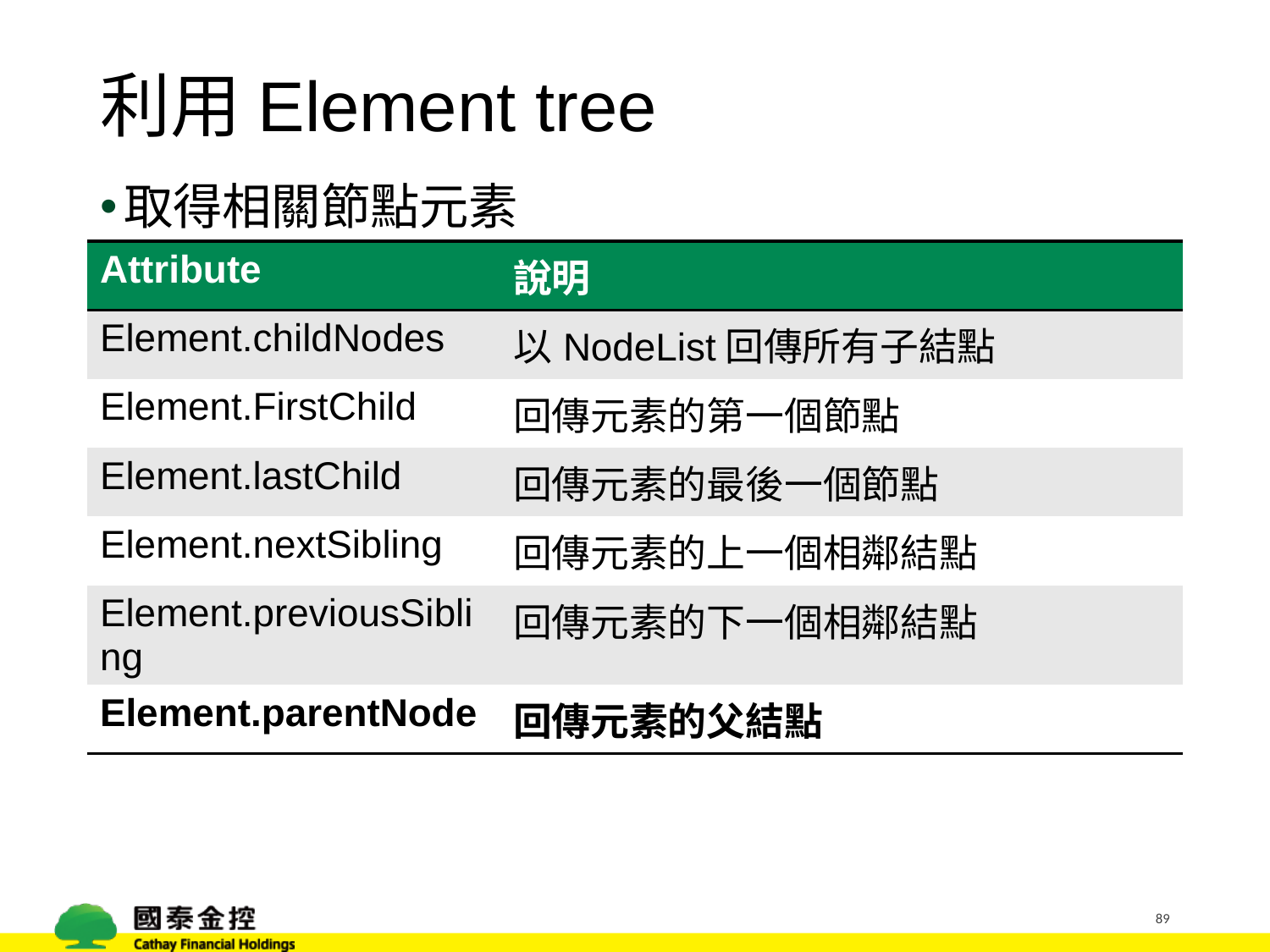

# 利用Element tree
取得相關節點元素
| Attribute | 說明 |
| --- | --- |
| Element.childNodes | 以NodeList回傳所有子結點 |
| Element.FirstChild | 回傳元素的第一個節點 |
| Element.lastChild | 回傳元素的最後一個節點 |
| Element.nextSibling | 回傳元素的上一個相鄰結點 |
| Element.previousSibling | 回傳元素的下一個相鄰結點 |
| Element.parentNode | 回傳元素的父結點 |